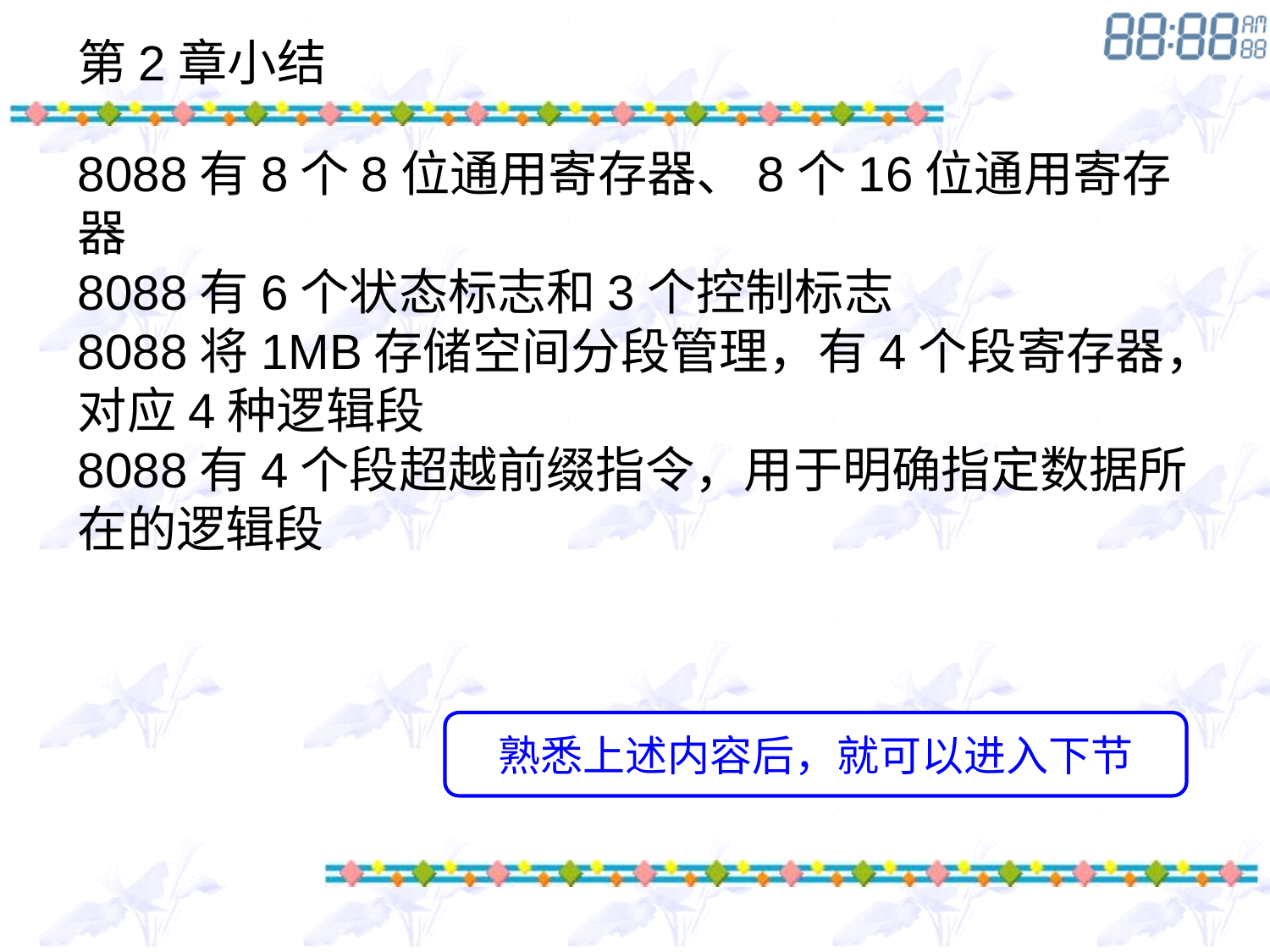

第2章小结
8088有8个8位通用寄存器、8个16位通用寄存器
8088有6个状态标志和3个控制标志
8088将1MB存储空间分段管理，有4个段寄存器，对应4种逻辑段
8088有4个段超越前缀指令，用于明确指定数据所在的逻辑段

熟悉上述内容后，就可以进入下节